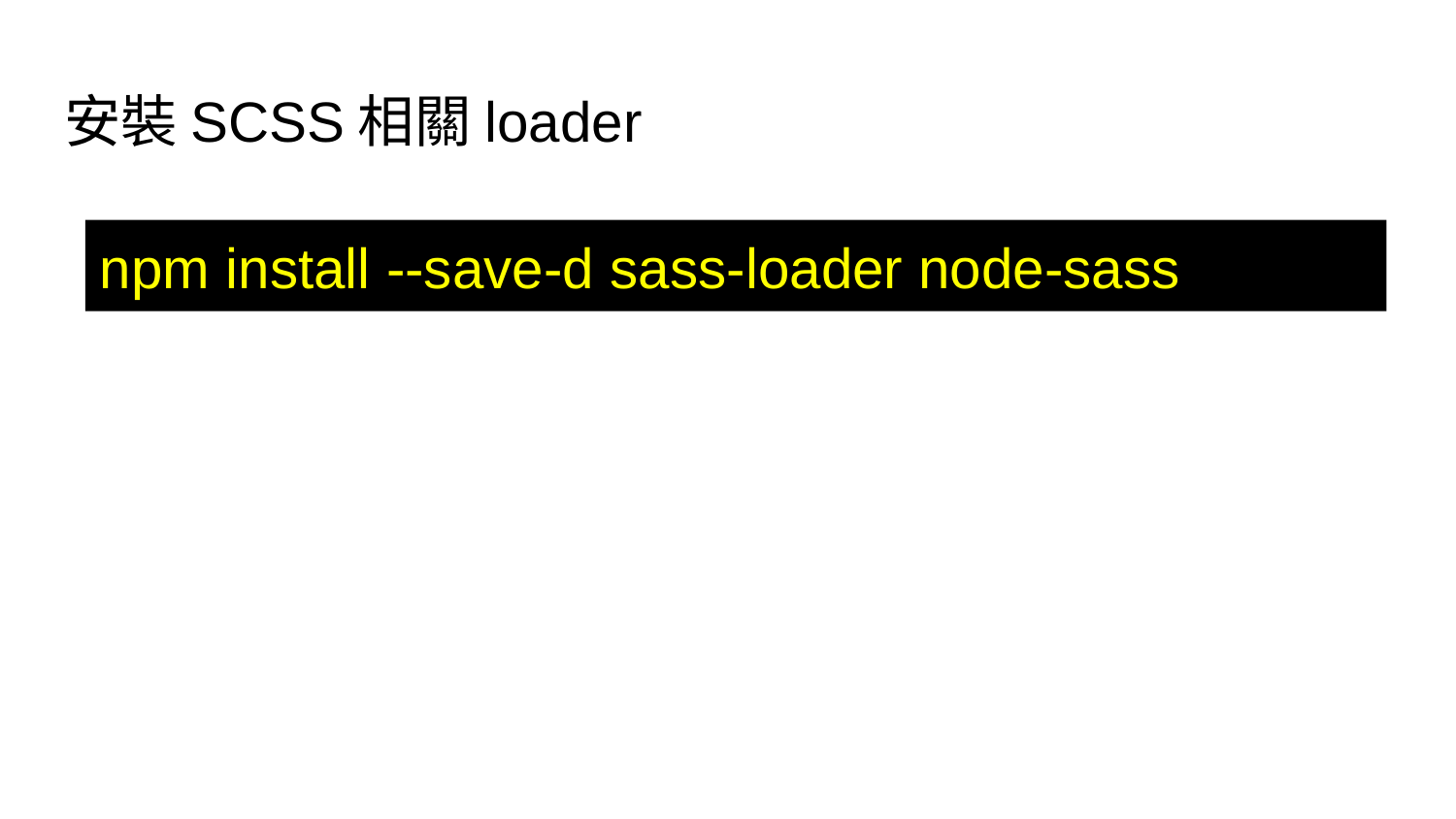

# 安裝SCSS相關loader

npm install --save-d sass-loader node-sass